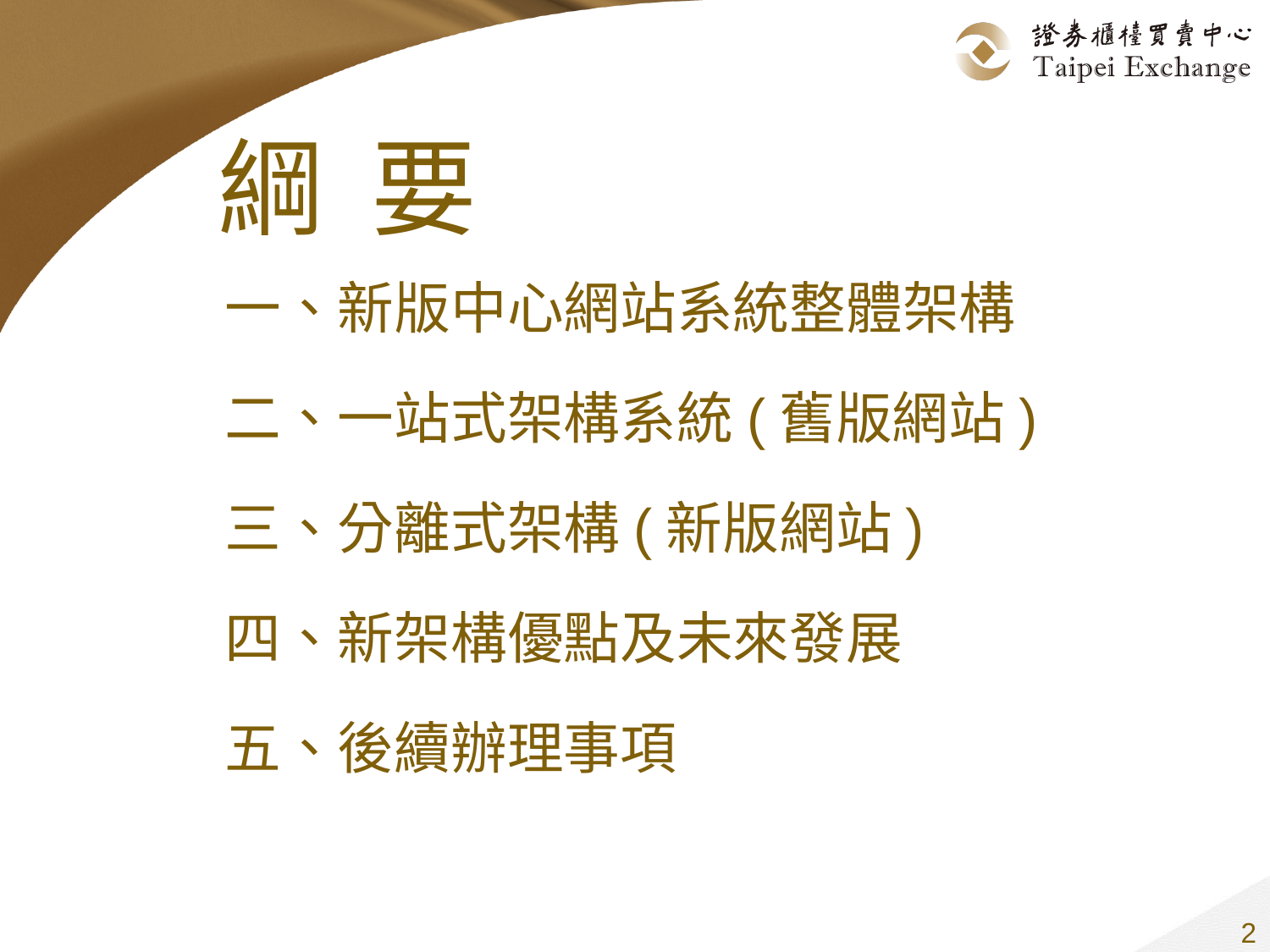

# 綱  要
一、新版中心網站系統整體架構
二、一站式架構系統(舊版網站)
三、分離式架構(新版網站)
四、新架構優點及未來發展
五、後續辦理事項